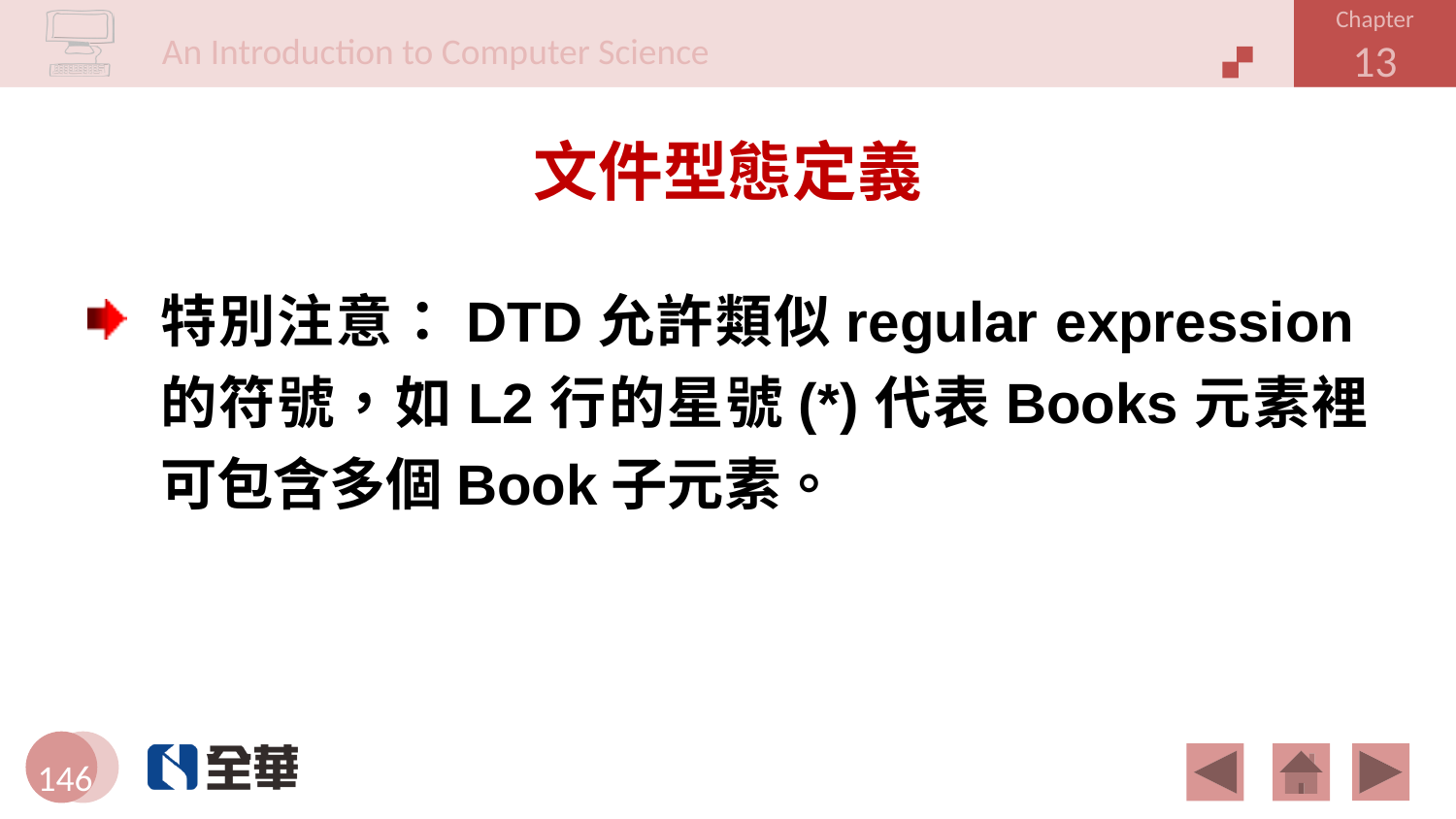

# 文件型態定義
特別注意：DTD允許類似regular expression的符號，如L2行的星號(*)代表Books元素裡可包含多個Book子元素。